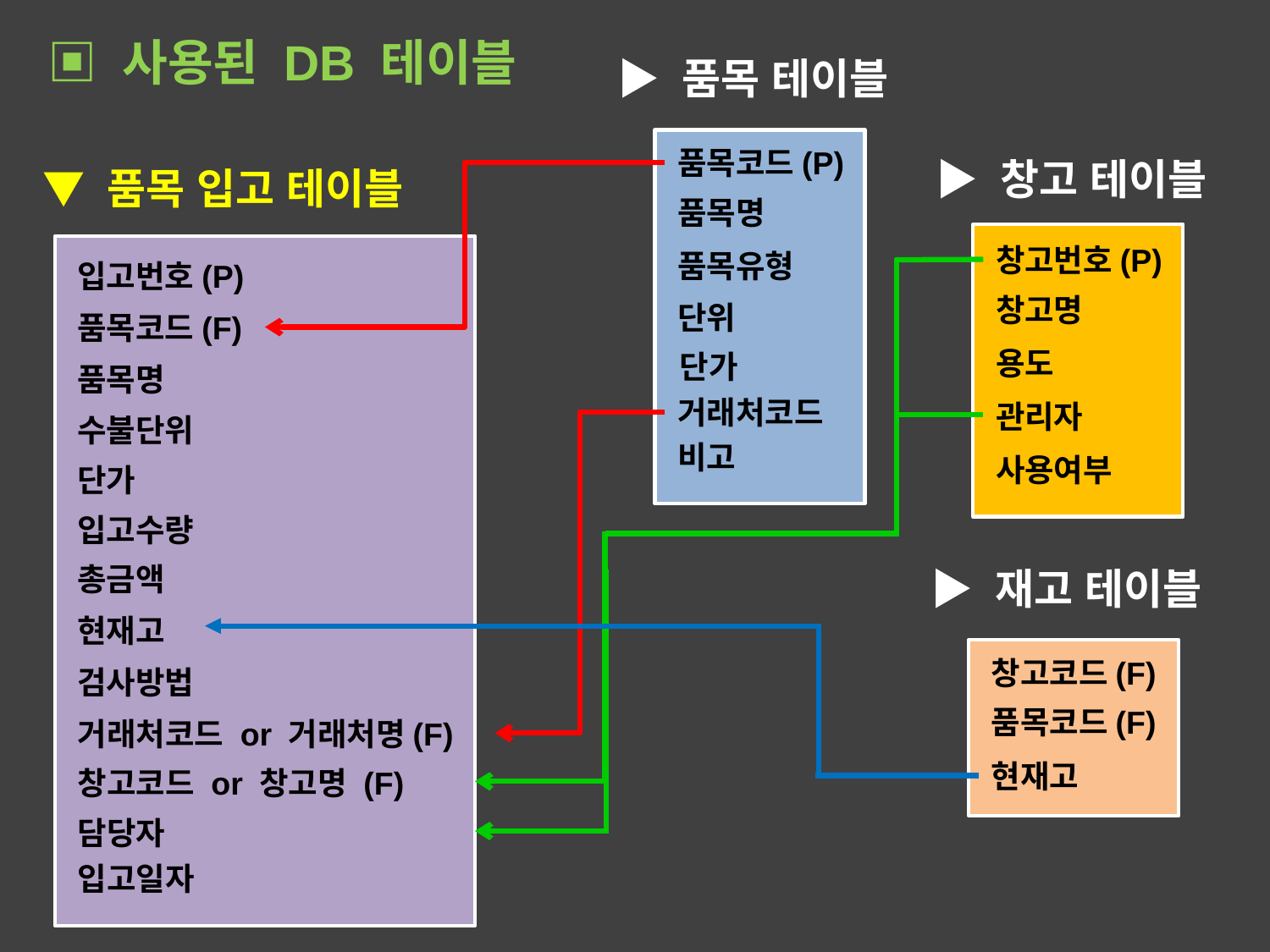

▣ 사용된 DB 테이블
▶ 품목 테이블

품목코드(P)
▶ 창고 테이블
▼ 품목 입고 테이블
품목명

창고번호(P)

품목유형
입고번호(P)
창고명
단위
품목코드(F)
용도
단가
품목명
거래처코드
관리자
수불단위
비고
사용여부
단가
입고수량
총금액
▶ 재고 테이블
현재고

창고코드(F)
검사방법
품목코드(F)
거래처코드 or 거래처명(F)
현재고
창고코드 or 창고명 (F)
담당자
입고일자